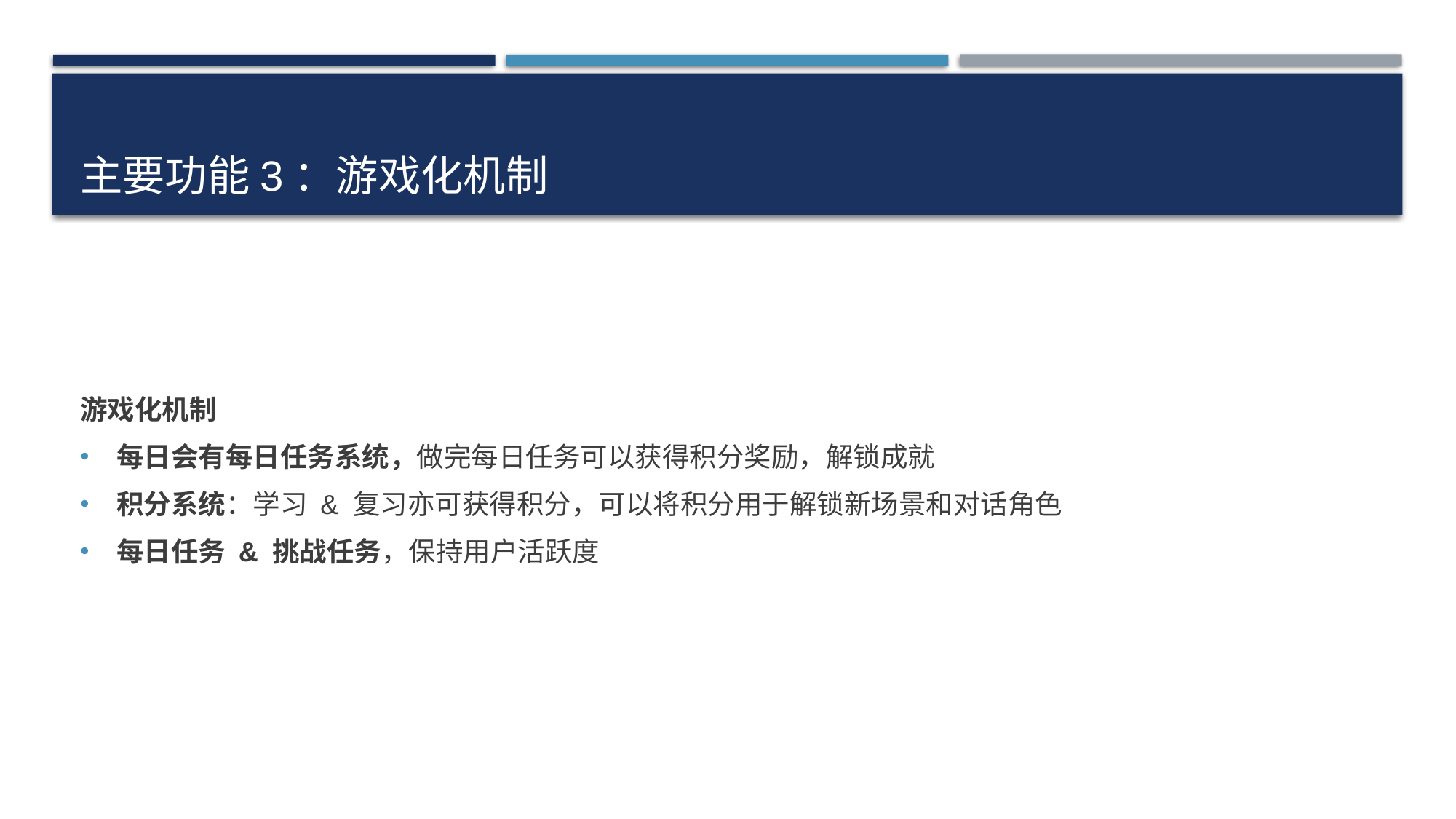

# 主要功能3：游戏化机制
游戏化机制
每日会有每日任务系统，做完每日任务可以获得积分奖励，解锁成就
积分系统：学习 & 复习亦可获得积分，可以将积分用于解锁新场景和对话角色
每日任务 & 挑战任务，保持用户活跃度